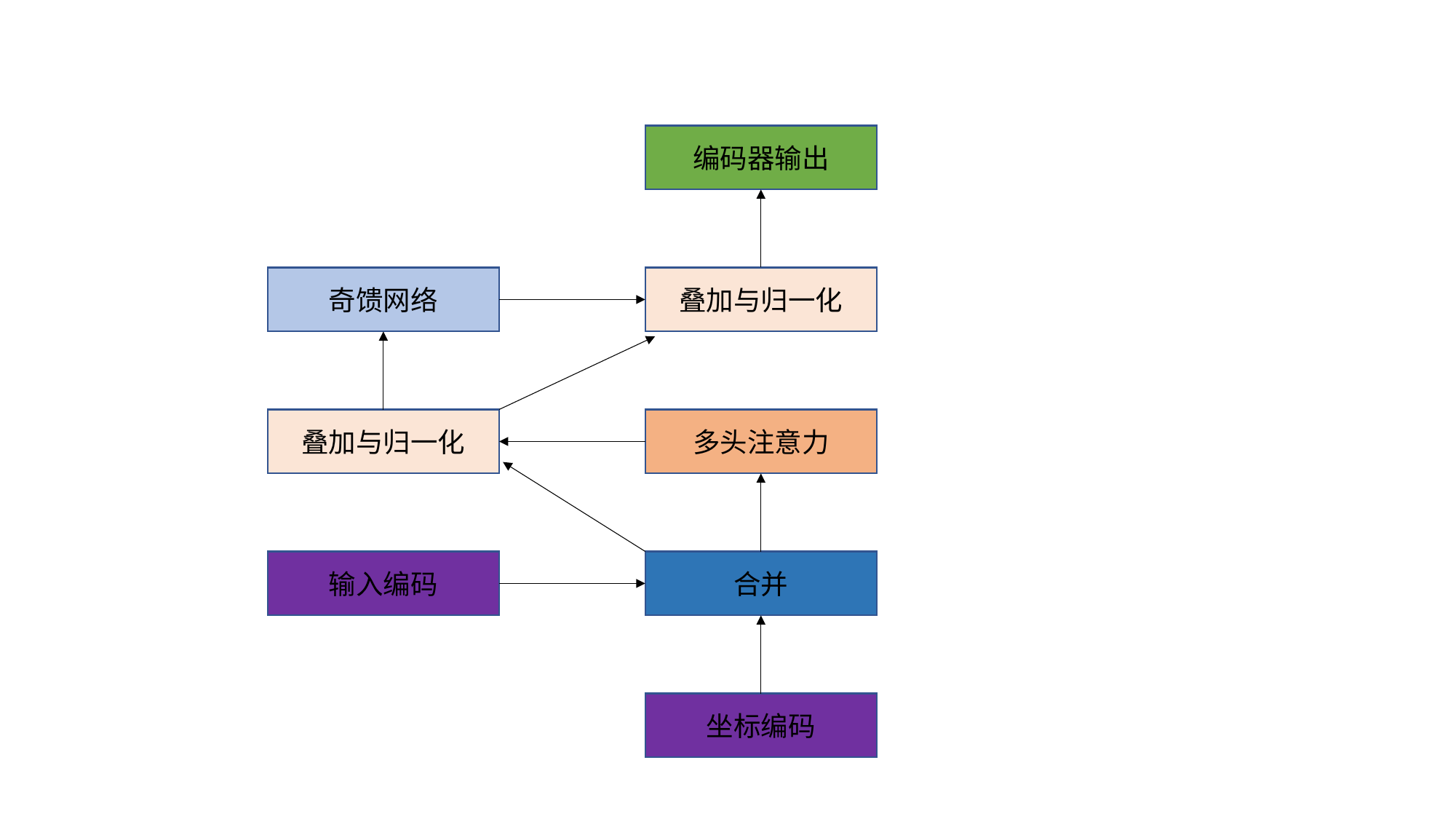

编码器输出
奇馈网络
叠加与归一化
叠加与归一化
多头注意力
输入编码
合并
坐标编码